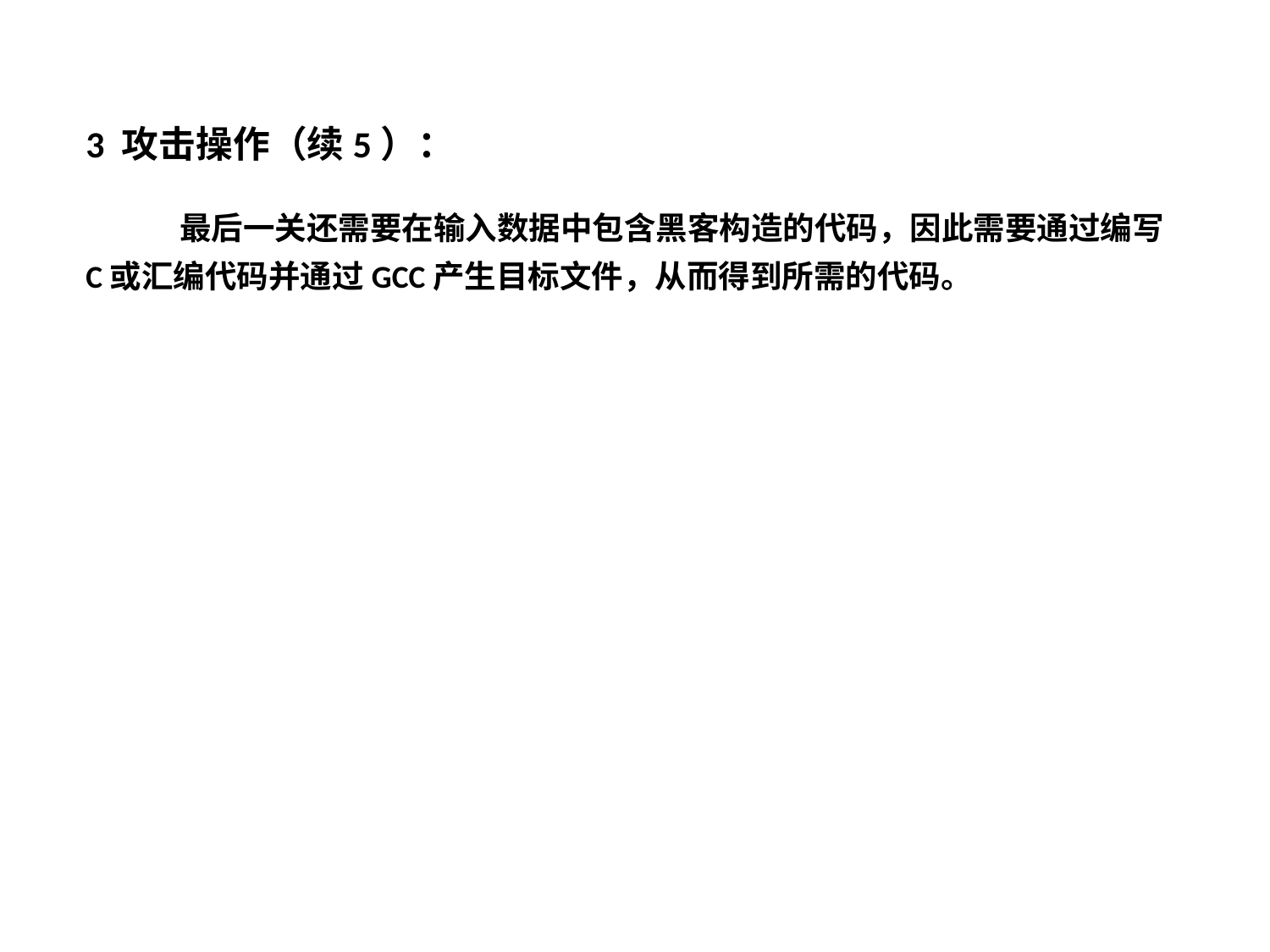

3 攻击操作（续5）：
        最后一关还需要在输入数据中包含黑客构造的代码，因此需要通过编写C或汇编代码并通过GCC产生目标文件，从而得到所需的代码。